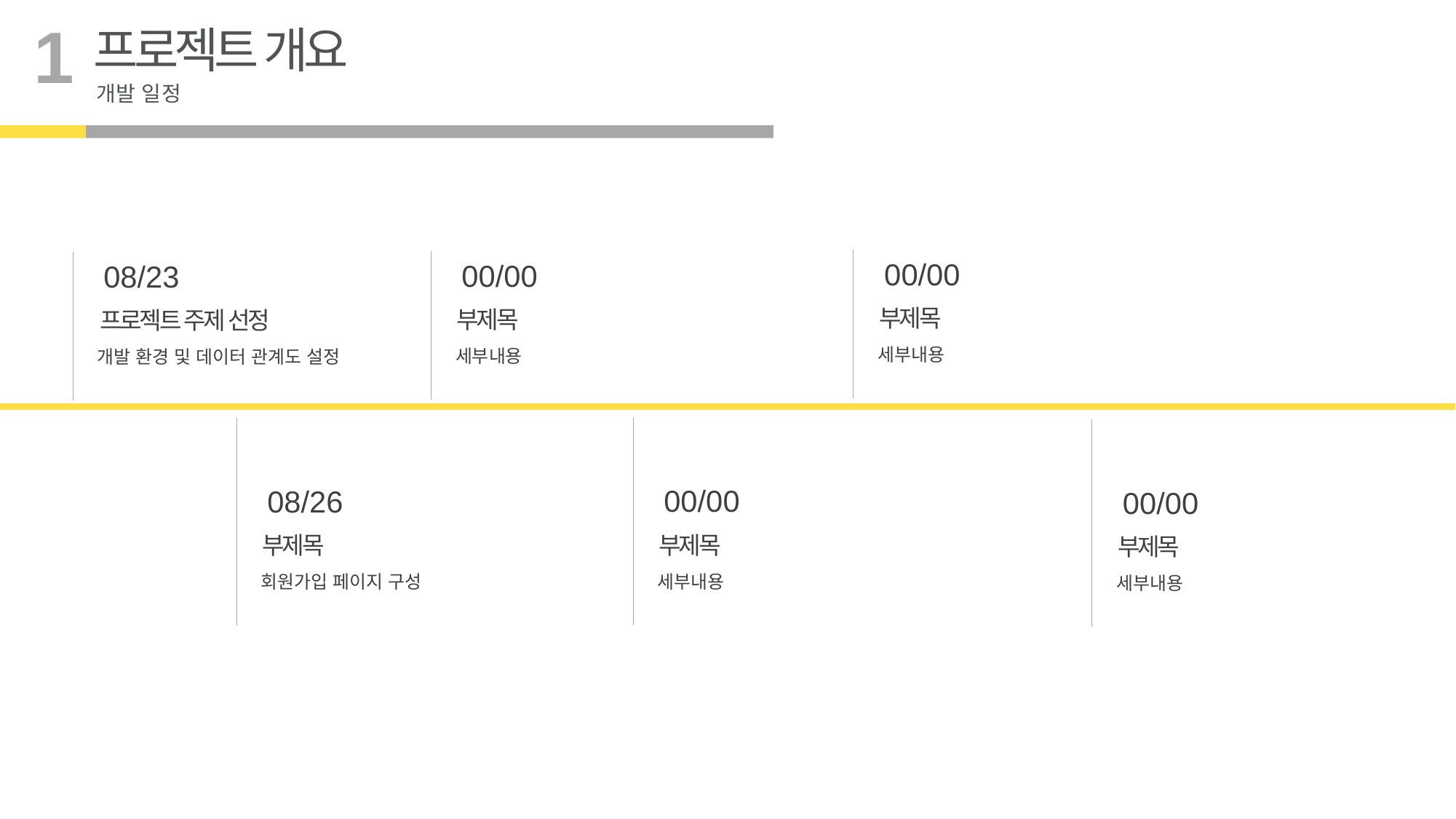

1
프로젝트 개요
개발 일정

00/00
00/00
08/23
부제목
부제목
프로젝트 주제 선정
세부내용
세부내용
개발 환경 및 데이터 관계도 설정
00/00
08/26
00/00
부제목
부제목
부제목
세부내용
회원가입 페이지 구성
세부내용